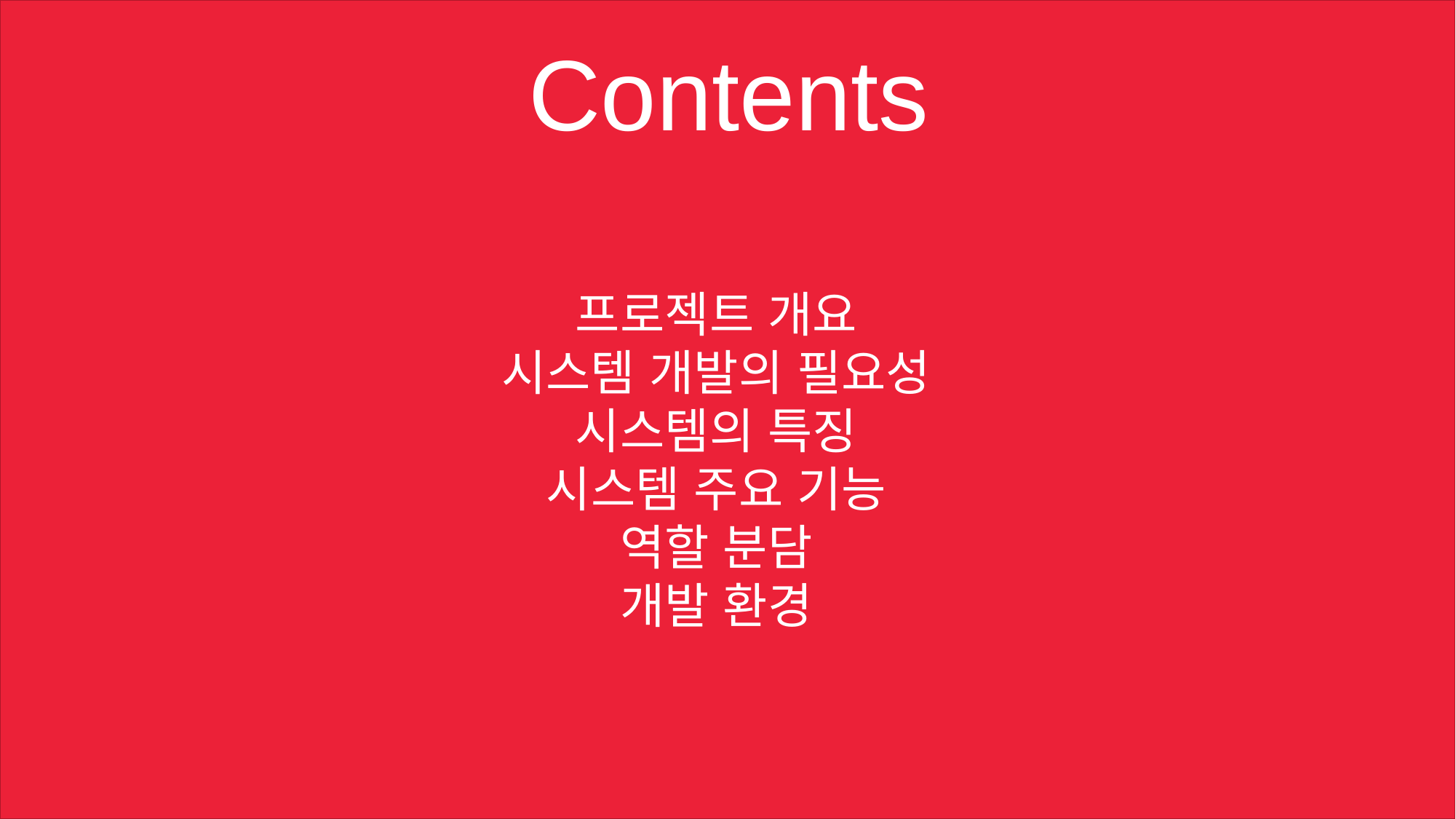

Contents
프로젝트 개요
시스템 개발의 필요성
시스템의 특징
시스템 주요 기능
역할 분담
개발 환경